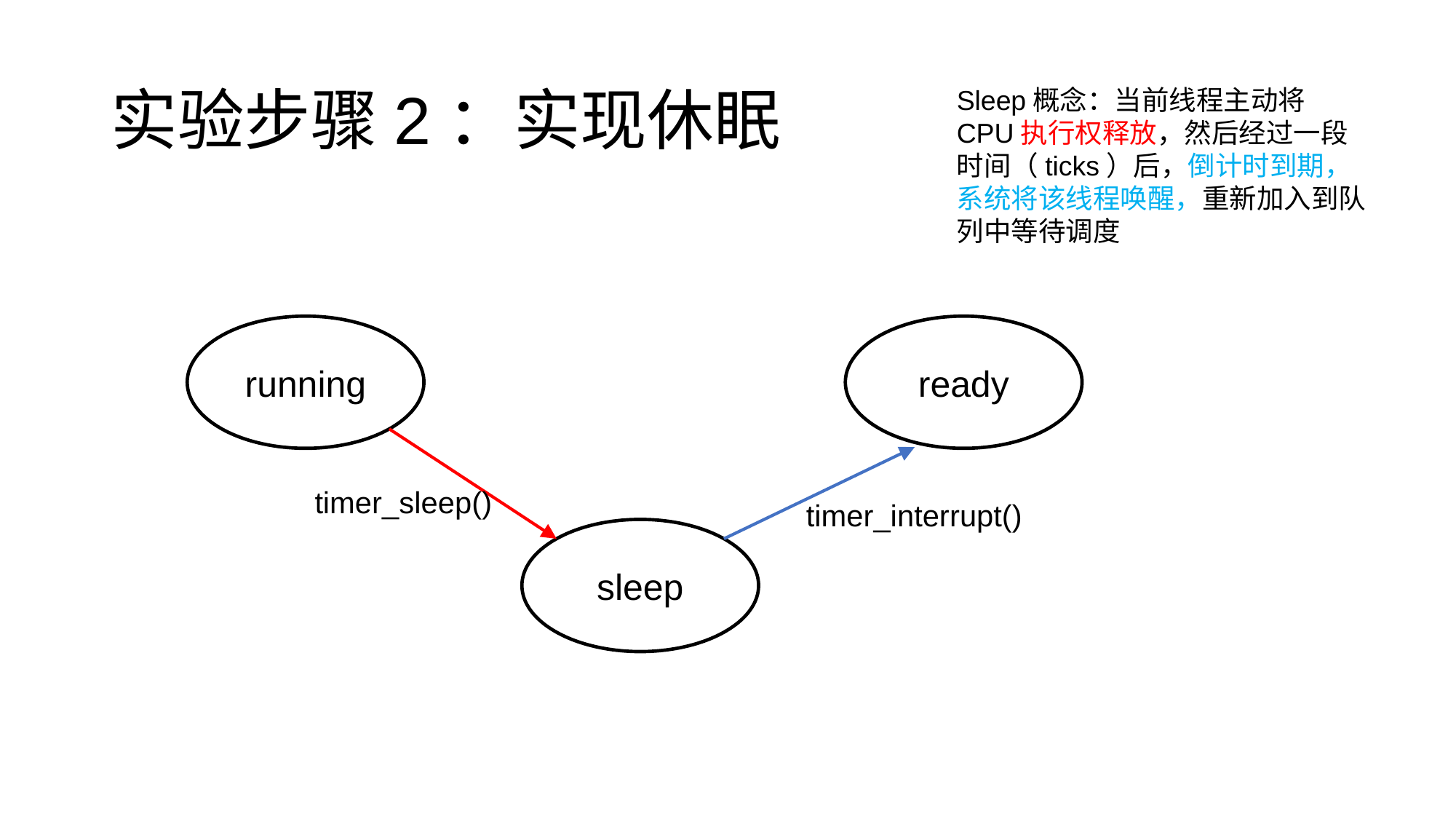

# 实验步骤2：实现休眠
Sleep概念：当前线程主动将CPU执行权释放，然后经过一段时间（ticks）后，倒计时到期，系统将该线程唤醒，重新加入到队列中等待调度

running
ready
timer_sleep()
timer_interrupt()
sleep